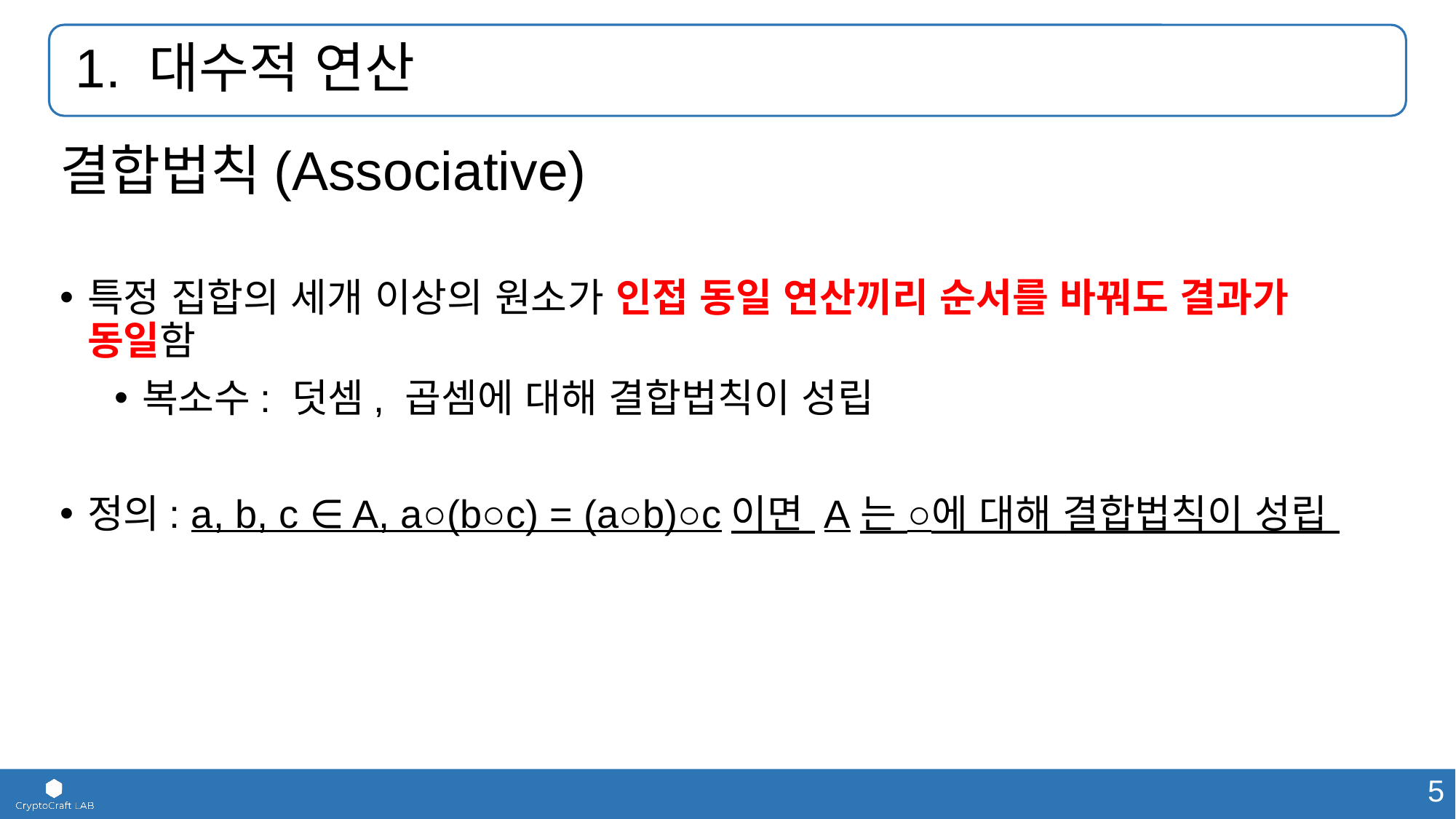

# 1. 대수적 연산
결합법칙(Associative)

특정 집합의 세개 이상의 원소가 인접 동일 연산끼리 순서를 바꿔도 결과가 동일함
복소수: 덧셈, 곱셈에 대해 결합법칙이 성립

정의: a, b, c ∈ A, a○(b○c) = (a○b)○c이면 A는 ○에 대해 결합법칙이 성립